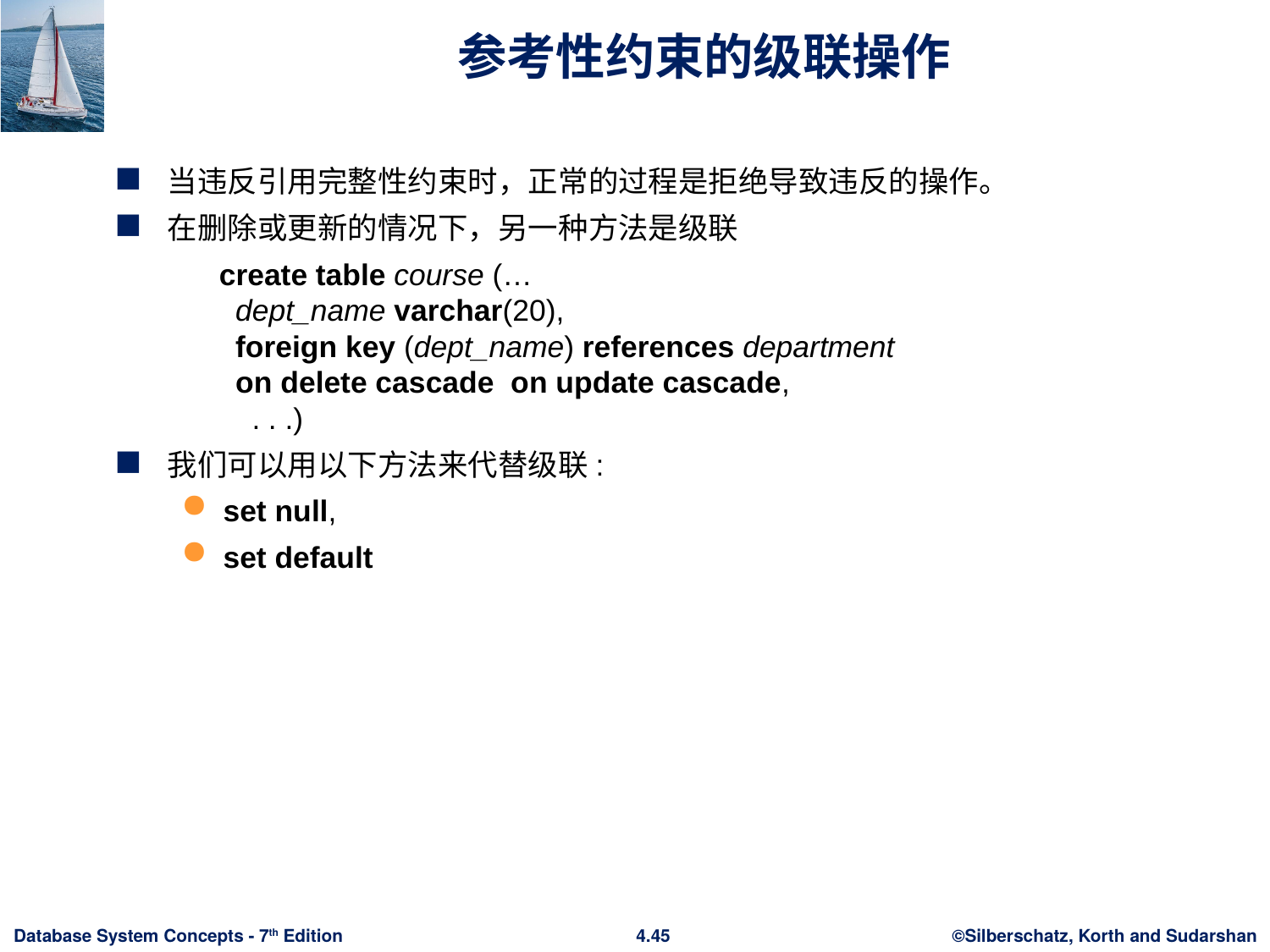

# 参考性约束的级联操作
当违反引用完整性约束时，正常的过程是拒绝导致违反的操作。
在删除或更新的情况下，另一种方法是级联
            create table course (…
              dept_name varchar(20),
              foreign key (dept_name) references department
              on delete cascade  on update cascade,
                . . .)
我们可以用以下方法来代替级联:
set null,
set default